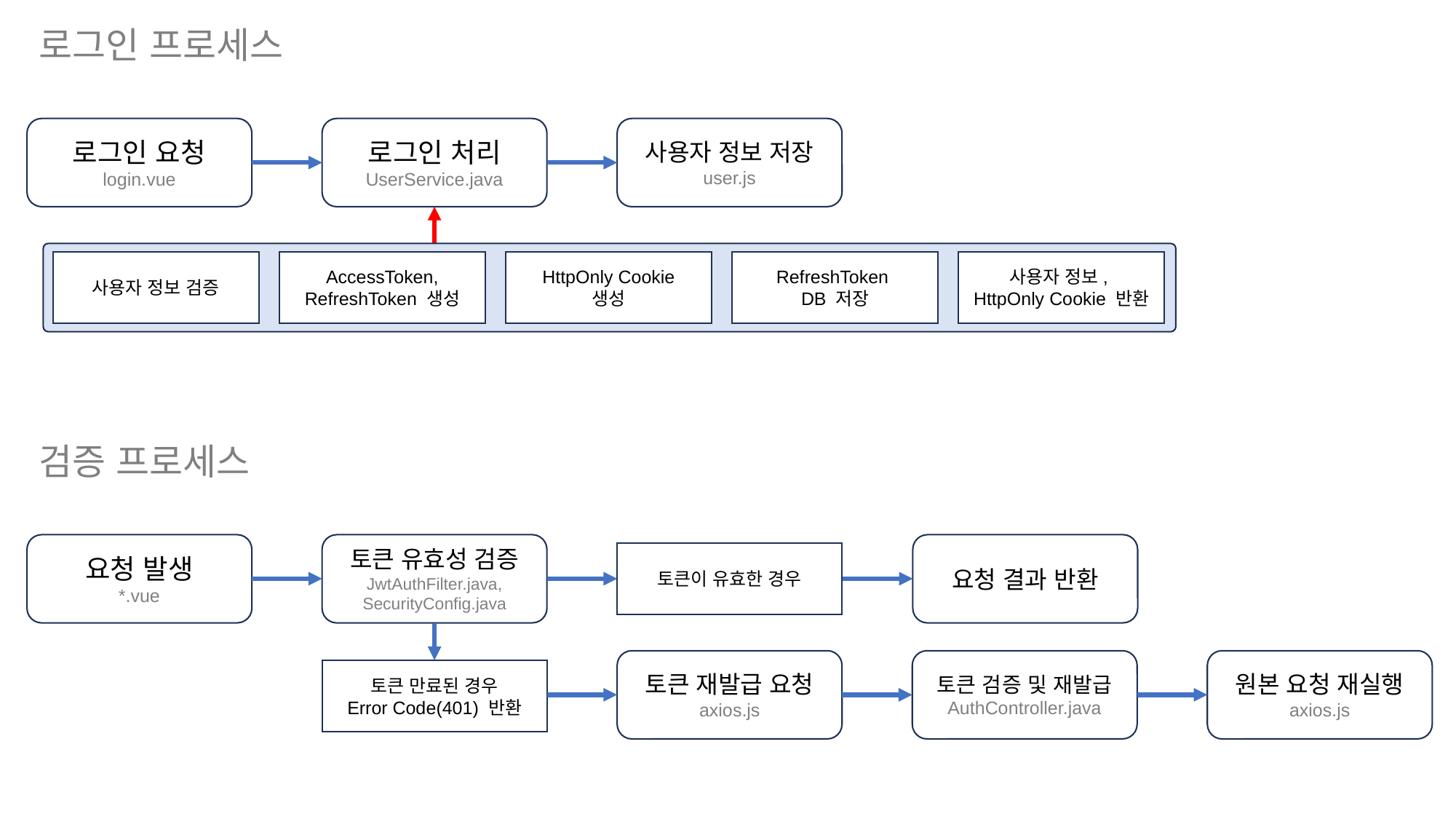

로그인 프로세스
로그인 요청
login.vue
로그인 처리
UserService.java
사용자 정보 저장
user.js

사용자 정보,
HttpOnly Cookie 반환
RefreshToken
DB 저장
사용자 정보 검증
AccessToken, RefreshToken 생성
HttpOnly Cookie
생성
검증 프로세스
요청 발생
*.vue
토큰 유효성 검증
JwtAuthFilter.java,
SecurityConfig.java
요청 결과 반환
토큰이 유효한 경우
토큰 재발급 요청
axios.js
토큰 검증 및 재발급
AuthController.java
원본 요청 재실행
axios.js
토큰 만료된 경우
Error Code(401) 반환
토큰 유효성 검증
JwtAuthFilter.java